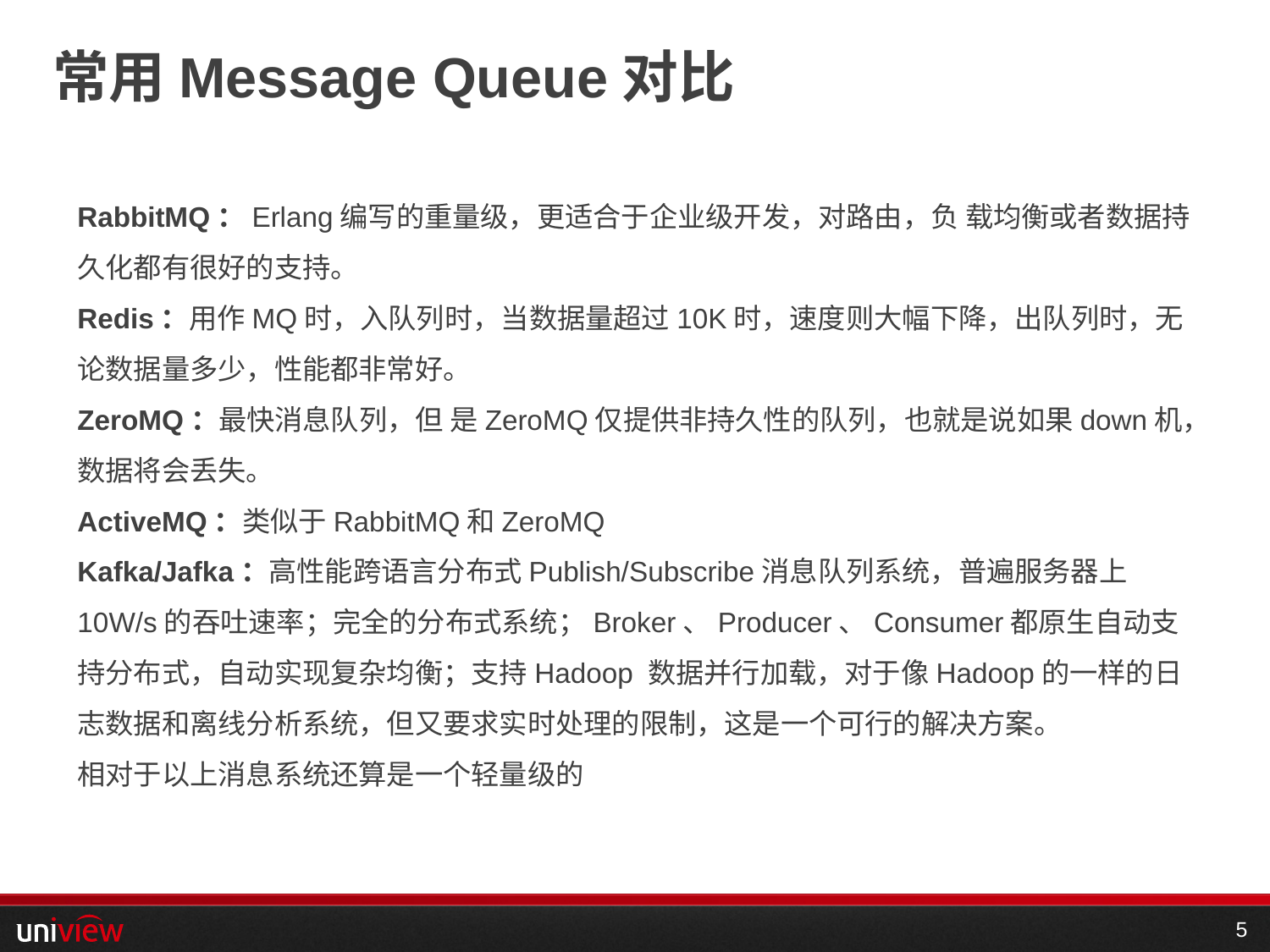

# 常用Message Queue对比
RabbitMQ：Erlang编写的重量级，更适合于企业级开发，对路由，负 载均衡或者数据持久化都有很好的支持。
Redis：用作MQ时，入队列时，当数据量超过10K时，速度则大幅下降，出队列时，无论数据量多少，性能都非常好。
ZeroMQ：最快消息队列，但 是ZeroMQ仅提供非持久性的队列，也就是说如果down机，数据将会丢失。
ActiveMQ：类似于RabbitMQ和ZeroMQ
Kafka/Jafka：高性能跨语言分布式Publish/Subscribe消息队列系统，普遍服务器上10W/s的吞吐速率；完全的分布式系统；Broker、Producer、Consumer都原生自动支持分布式，自动实现复杂均衡；支持Hadoop 数据并行加载，对于像Hadoop的一样的日志数据和离线分析系统，但又要求实时处理的限制，这是一个可行的解决方案。
相对于以上消息系统还算是一个轻量级的